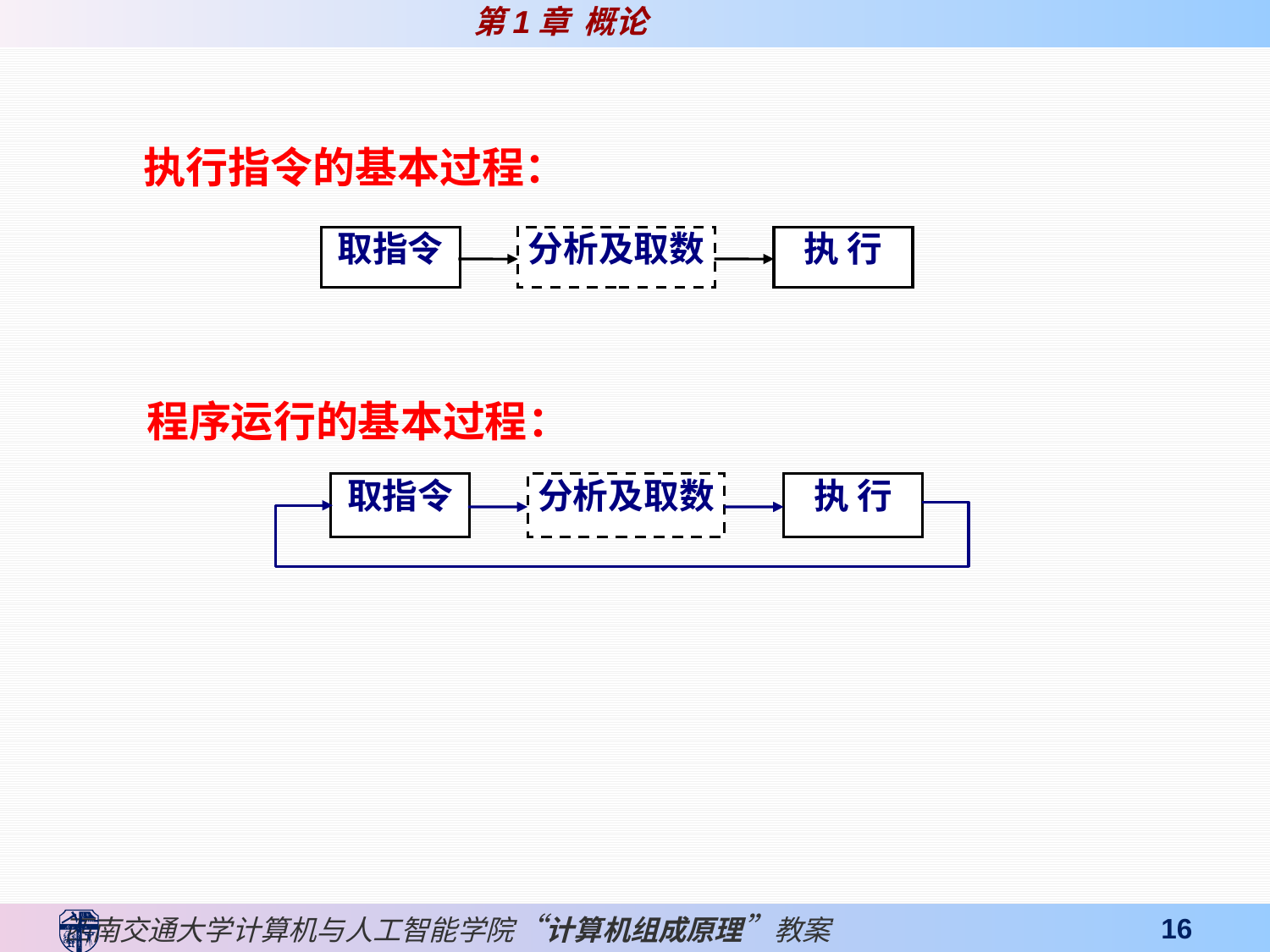

执行指令的基本过程：
取指令
分析及取数
执 行

程序运行的基本过程：
取指令
分析及取数
执 行